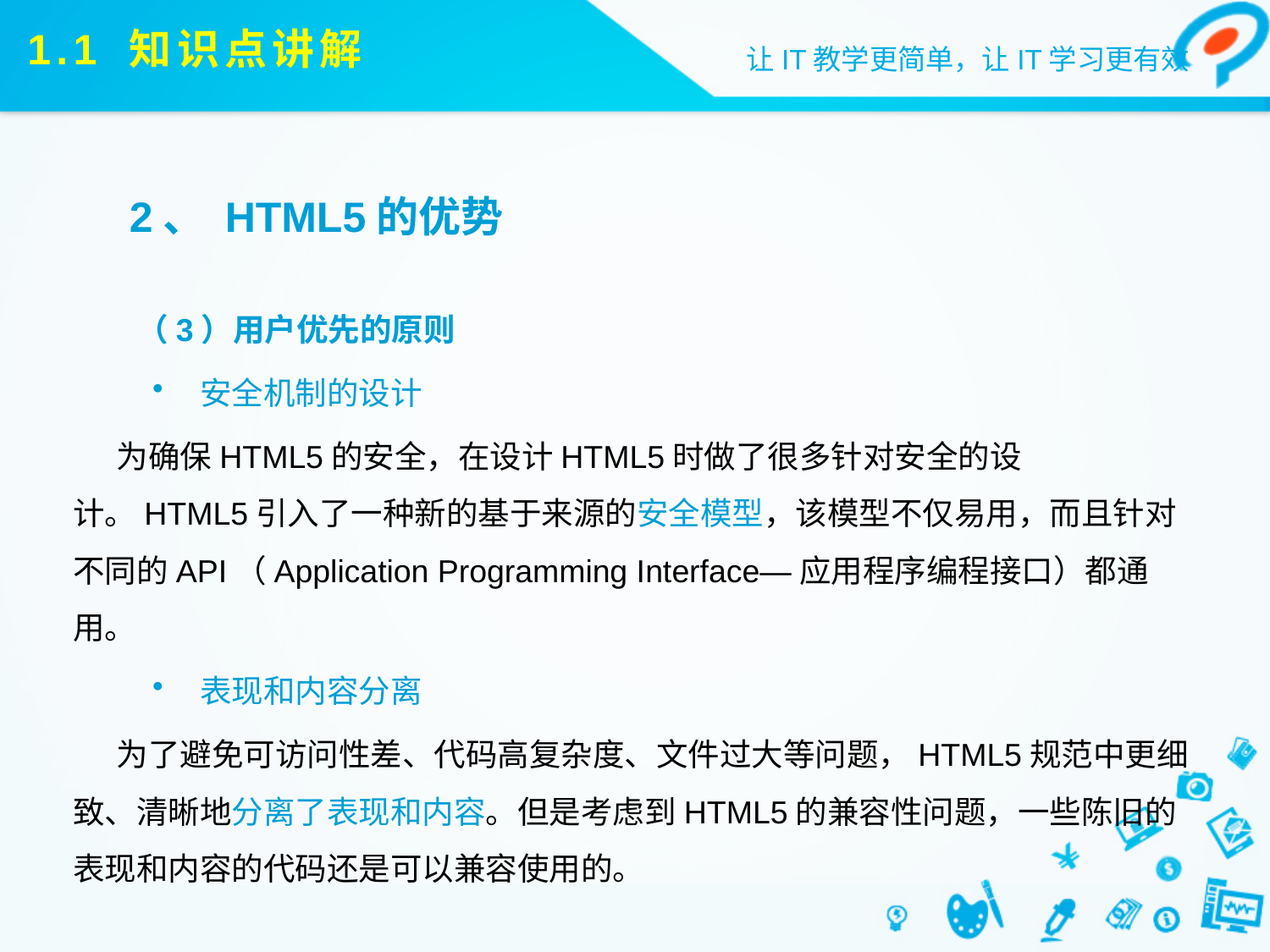

# 1.1 知识点讲解
2、 HTML5的优势
（3）用户优先的原则
安全机制的设计
     为确保HTML5的安全，在设计HTML5时做了很多针对安全的设计。HTML5引入了一种新的基于来源的安全模型，该模型不仅易用，而且针对不同的API（Application Programming Interface—应用程序编程接口）都通用。
表现和内容分离
     为了避免可访问性差、代码高复杂度、文件过大等问题，HTML5规范中更细致、清晰地分离了表现和内容。但是考虑到HTML5的兼容性问题，一些陈旧的表现和内容的代码还是可以兼容使用的。